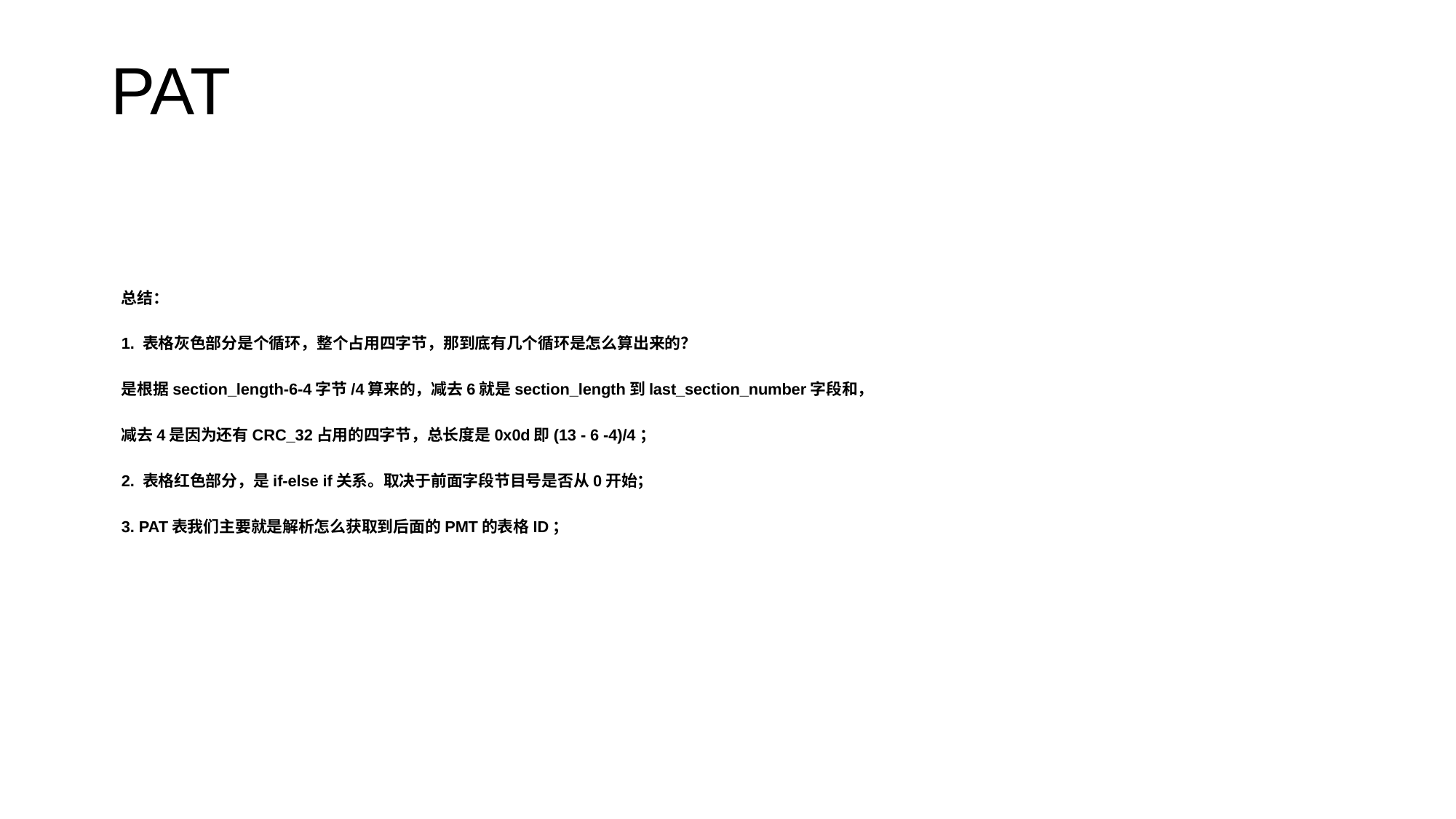

# PAT
总结：
1. 表格灰色部分是个循环，整个占用四字节，那到底有几个循环是怎么算出来的？是根据section_length-6-4字节/4算来的，减去6就是section_length到last_section_number字段和，
减去4是因为还有CRC_32占用的四字节，总长度是0x0d即(13 - 6 -4)/4；2. 表格红色部分，是if-else if关系。取决于前面字段节目号是否从0开始；3. PAT表我们主要就是解析怎么获取到后面的PMT的表格ID；